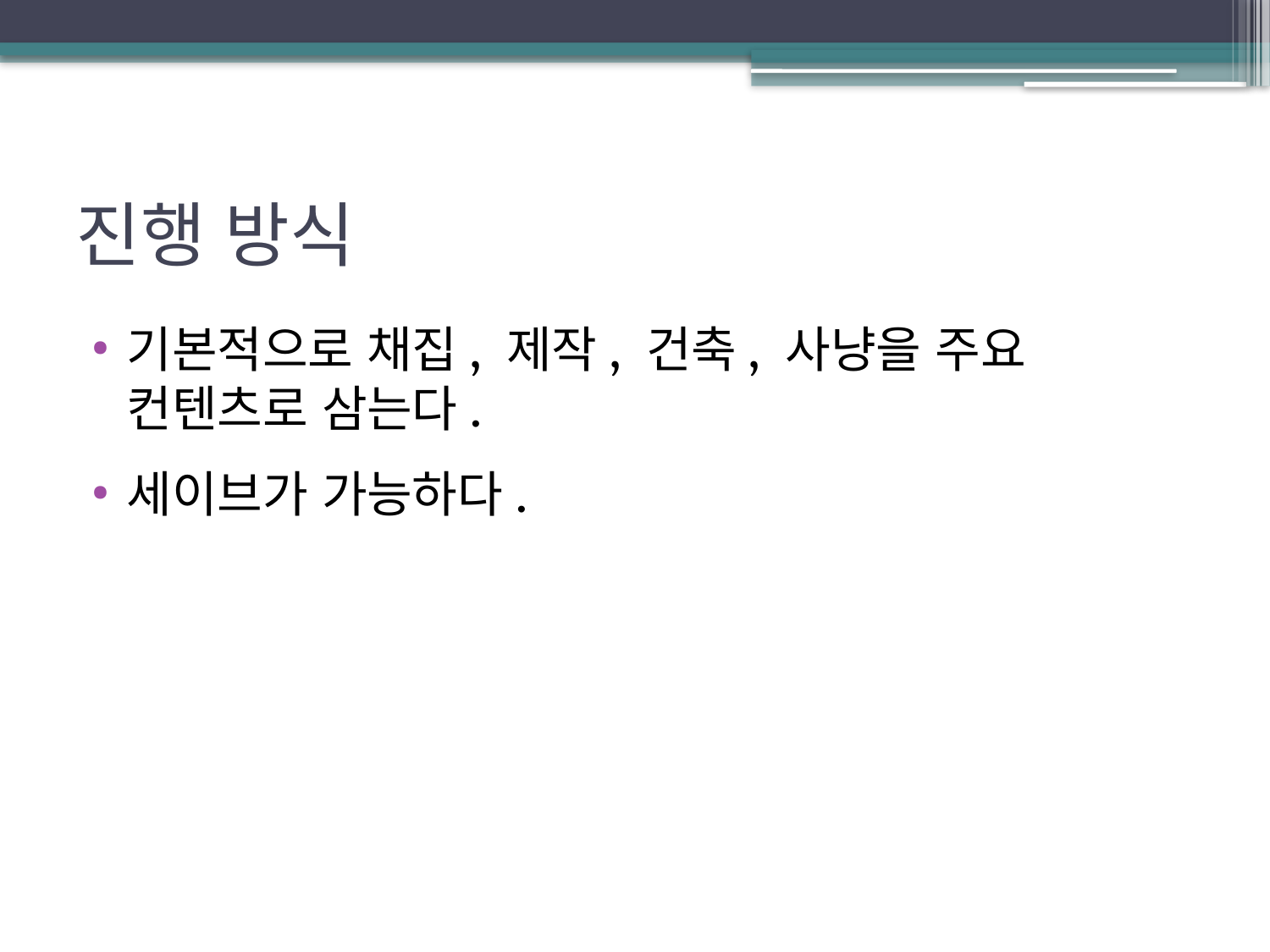

# 진행 방식
기본적으로 채집, 제작, 건축, 사냥을 주요 컨텐츠로 삼는다.
세이브가 가능하다.